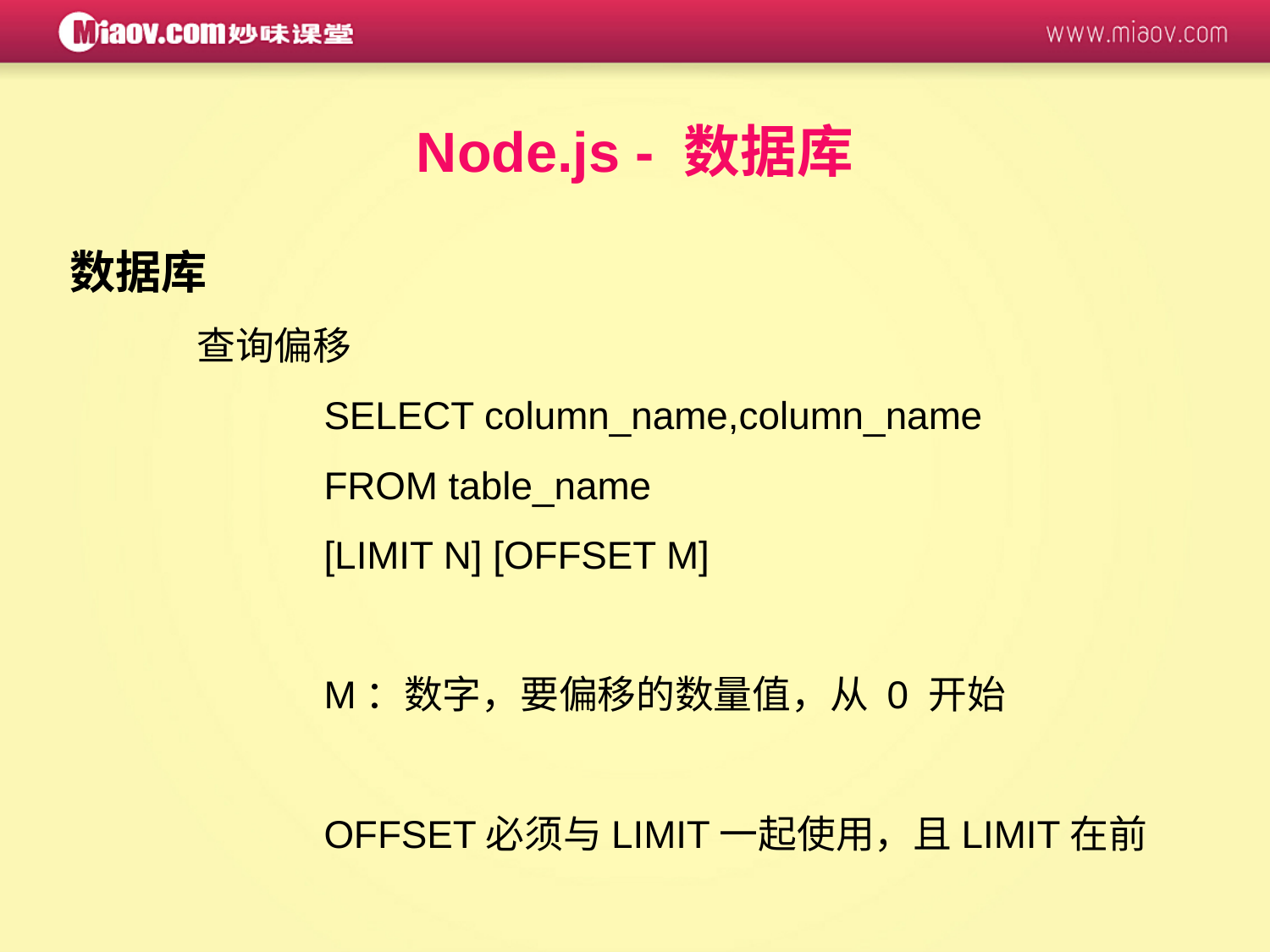

Node.js - 数据库
数据库
	查询偏移
		SELECT column_name,column_name
		FROM table_name
		[LIMIT N] [OFFSET M]

		M：数字，要偏移的数量值，从 0 开始
		OFFSET必须与LIMIT一起使用，且LIMIT在前